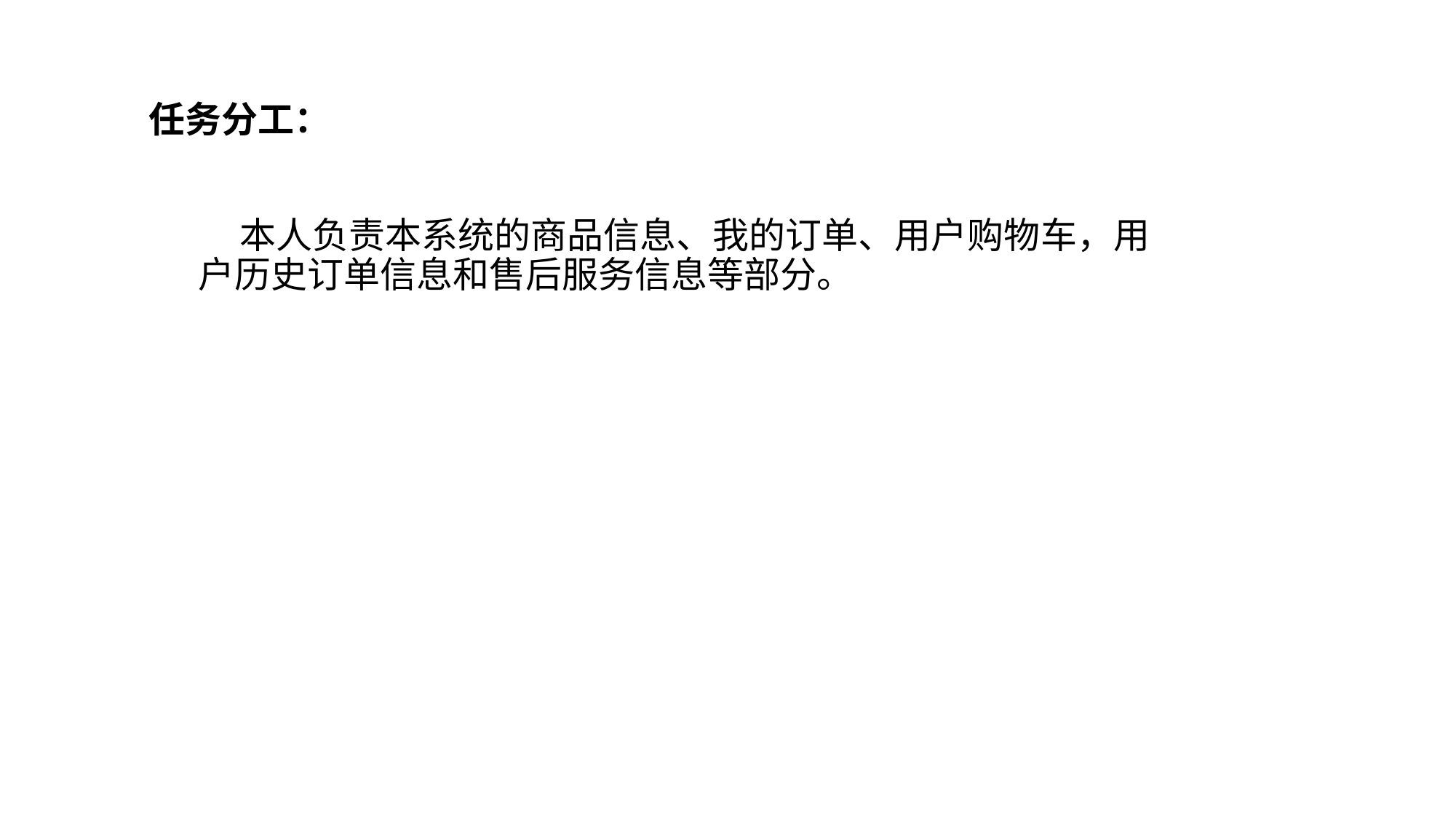

任务分工：
    本人负责本系统的商品信息、我的订单、用户购物车，用户历史订单信息和售后服务信息等部分。